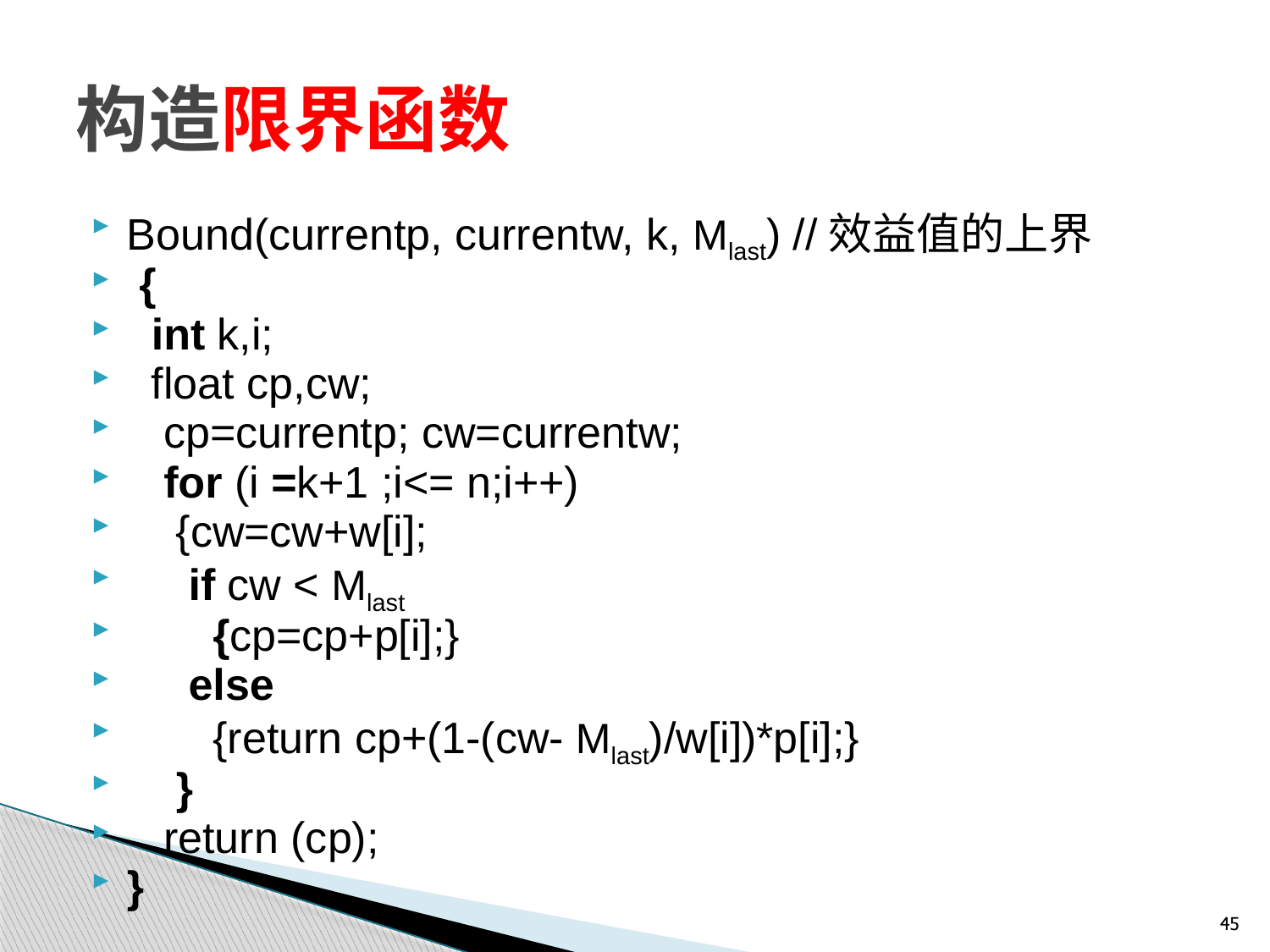

# 构造限界函数
Bound(currentp, currentw, k, Mlast) //效益值的上界
 {
  int k,i;
  float cp,cw;
   cp=currentp; cw=currentw;
   for (i =k+1 ;i<= n;i++)
    {cw=cw+w[i];
     if cw < Mlast
       {cp=cp+p[i];}
     else
       {return cp+(1-(cw- Mlast)/w[i])*p[i];}
    }
   return (cp);
}
45